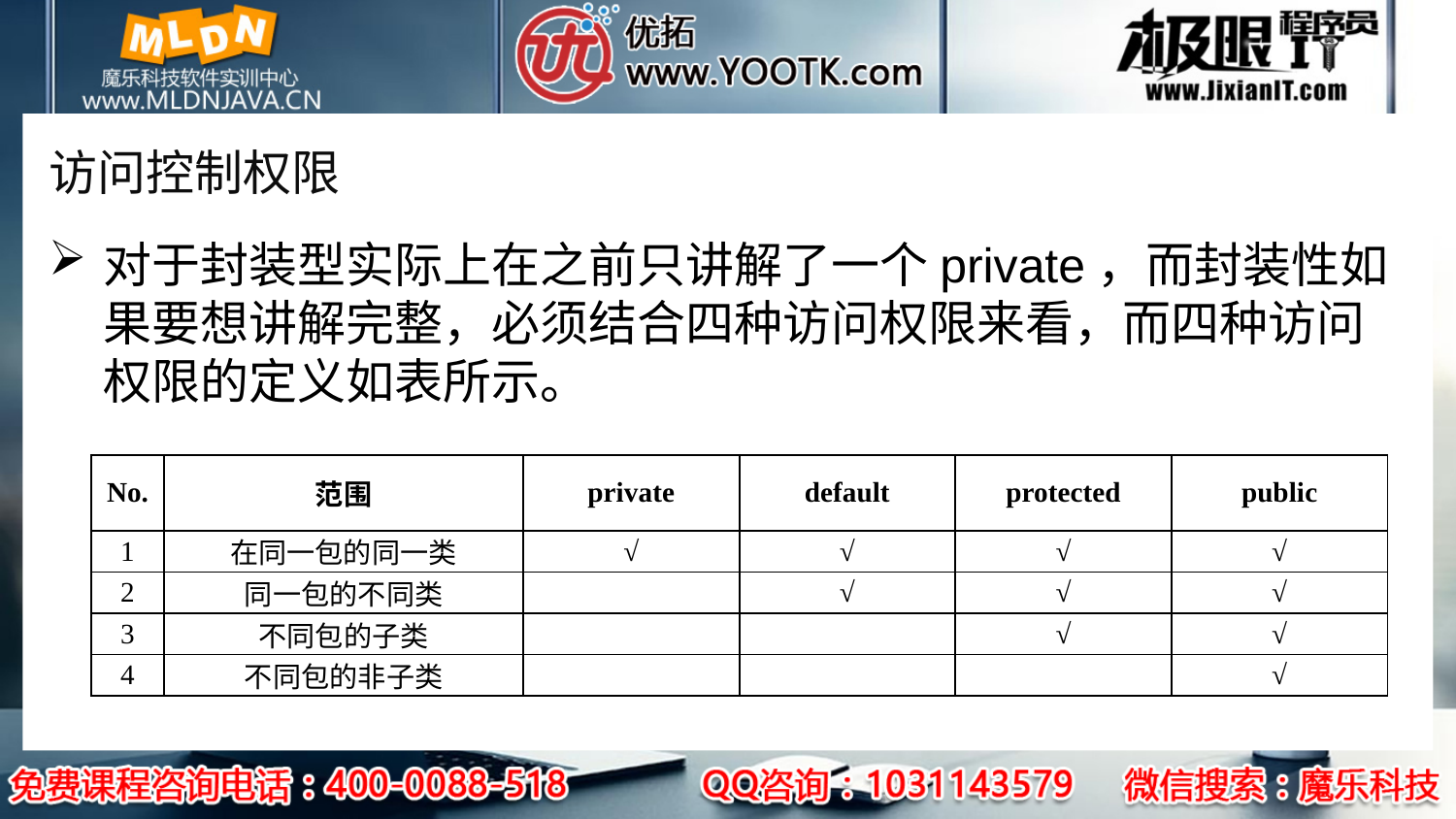

# 访问控制权限
对于封装型实际上在之前只讲解了一个private，而封装性如果要想讲解完整，必须结合四种访问权限来看，而四种访问权限的定义如表所示。

| No. | 范围 | private | default | protected | public |
| --- | --- | --- | --- | --- | --- |
| 1 | 在同一包的同一类 | √ | √ | √ | √ |
| 2 | 同一包的不同类 |  | √ | √ | √ |
| 3 | 不同包的子类 |  |  | √ | √ |
| 4 | 不同包的非子类 |  |  |  | √ |